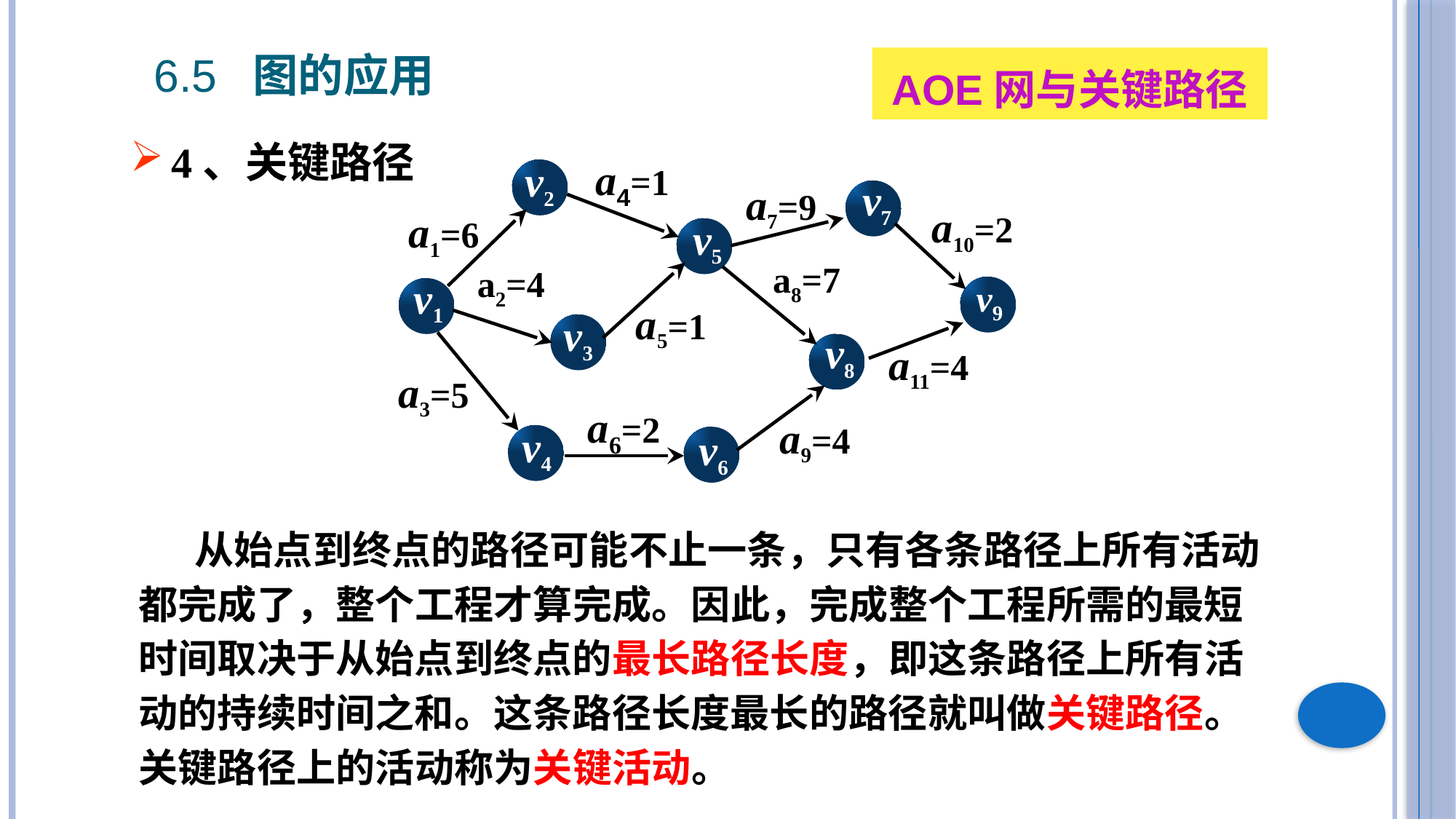

6.5  图的应用
AOE网与关键路径
4、关键路径

v2
a4=1

v7
a7=9

a10=2
a1=6
v5

a8=7
a2=4

v1
v9

a5=1
v3

v8

a11=4
a3=5

a6=2
a9=4
v4
v6

        从始点到终点的路径可能不止一条，只有各条路径上所有活动都完成了，整个工程才算完成。因此，完成整个工程所需的最短时间取决于从始点到终点的最长路径长度，即这条路径上所有活动的持续时间之和。这条路径长度最长的路径就叫做关键路径。关键路径上的活动称为关键活动。